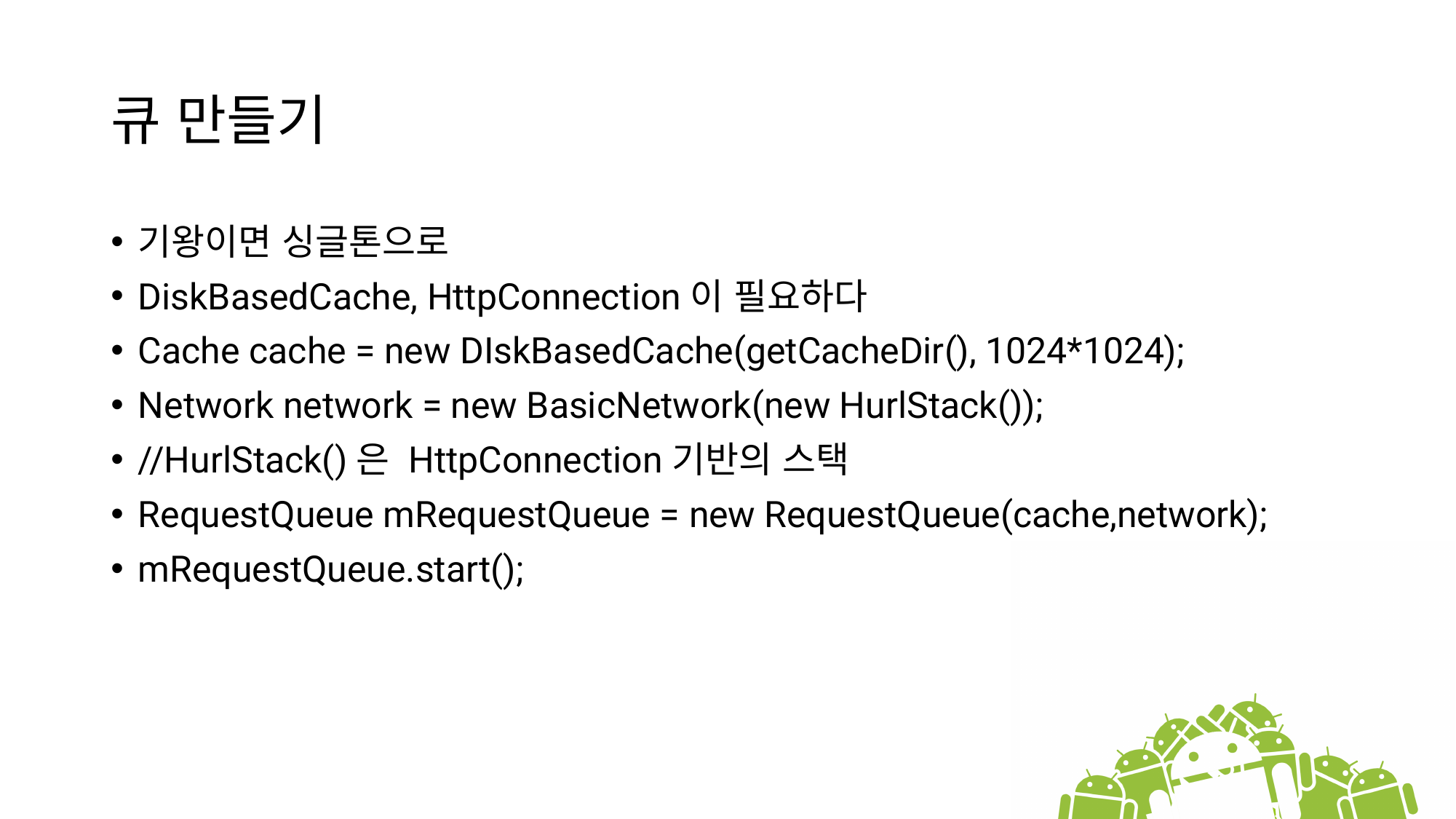

# 큐 만들기
기왕이면 싱글톤으로
DiskBasedCache, HttpConnection이 필요하다
Cache cache = new DIskBasedCache(getCacheDir(), 1024*1024);
Network network = new BasicNetwork(new HurlStack());
//HurlStack()은 HttpConnection기반의 스택
RequestQueue mRequestQueue = new RequestQueue(cache,network);
mRequestQueue.start();